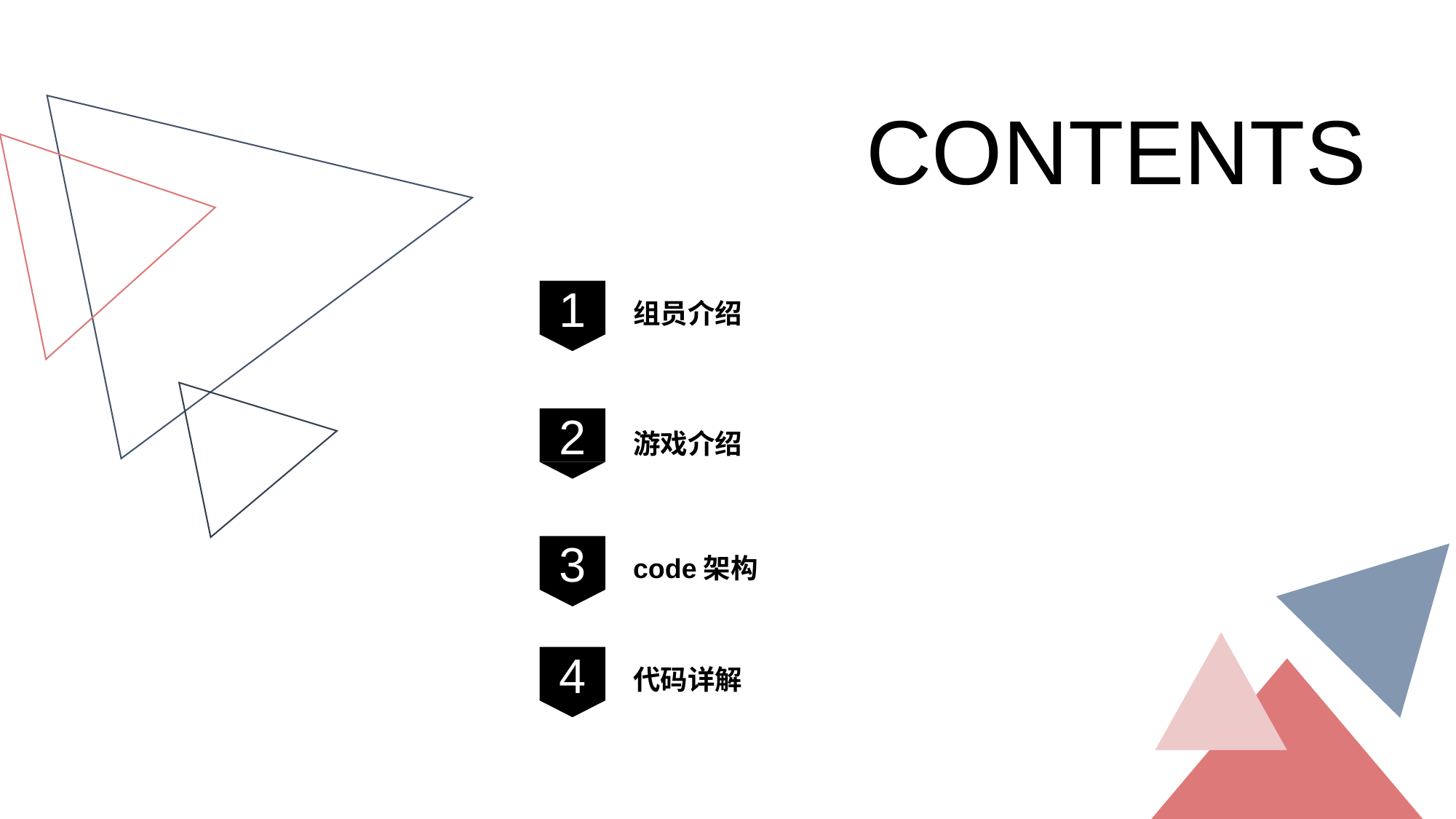

CONTENTS
1

组员介绍
2

游戏介绍

3

code架构

代码详解
4